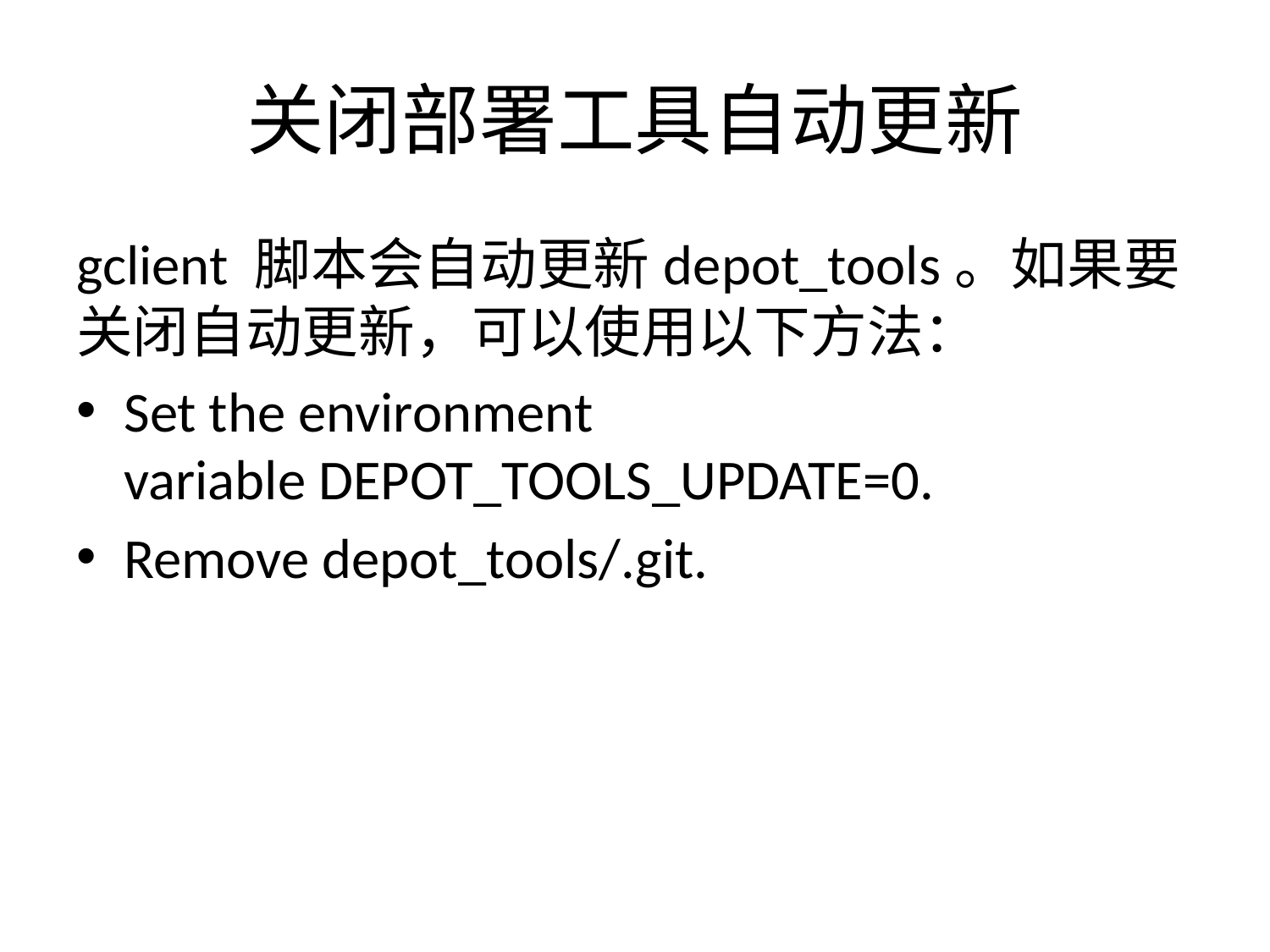

# 关闭部署工具自动更新
gclient 脚本会自动更新depot_tools。如果要关闭自动更新，可以使用以下方法：
Set the environment variable DEPOT_TOOLS_UPDATE=0.
Remove depot_tools/.git.